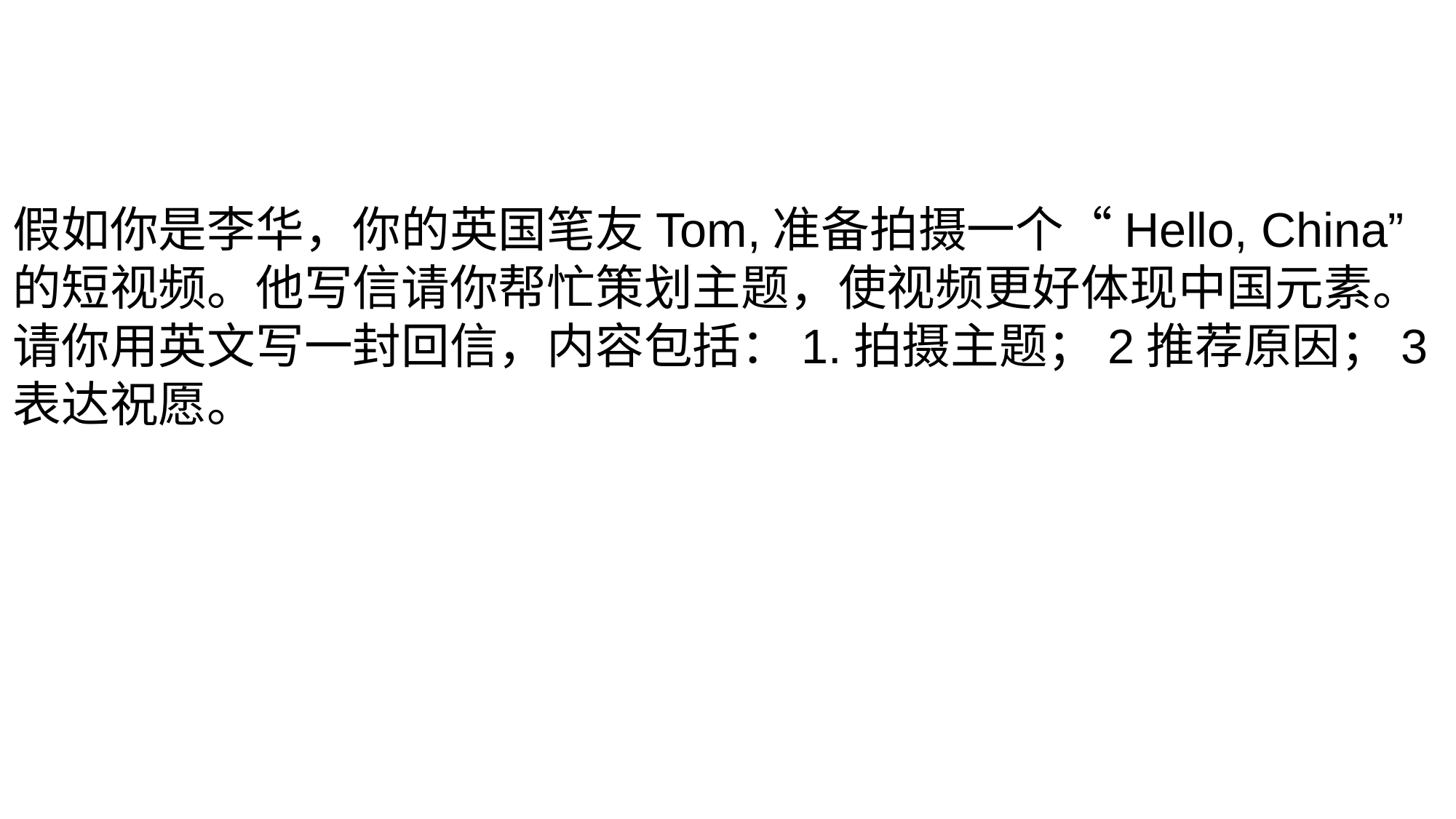

假如你是李华，你的英国笔友Tom,准备拍摄一个“Hello, China” 的短视频。他写信请你帮忙策划主题，使视频更好体现中国元素。请你用英文写一封回信，内容包括：1.拍摄主题；2推荐原因；3表达祝愿。